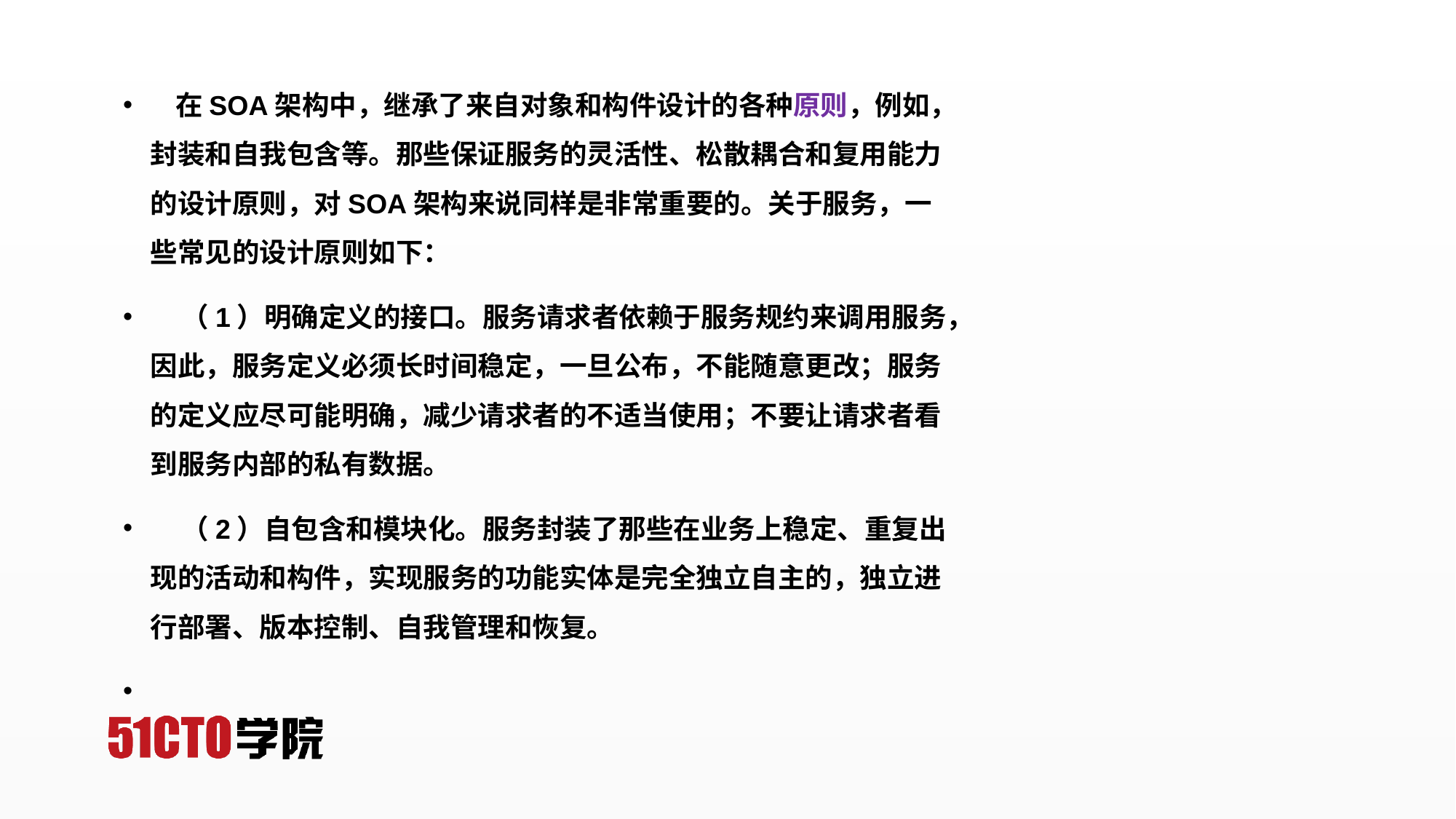

在SOA架构中，继承了来自对象和构件设计的各种原则，例如，封装和自我包含等。那些保证服务的灵活性、松散耦合和复用能力的设计原则，对SOA架构来说同样是非常重要的。关于服务，一些常见的设计原则如下：
    （1）明确定义的接口。服务请求者依赖于服务规约来调用服务，因此，服务定义必须长时间稳定，一旦公布，不能随意更改；服务的定义应尽可能明确，减少请求者的不适当使用；不要让请求者看到服务内部的私有数据。
    （2）自包含和模块化。服务封装了那些在业务上稳定、重复出现的活动和构件，实现服务的功能实体是完全独立自主的，独立进行部署、版本控制、自我管理和恢复。